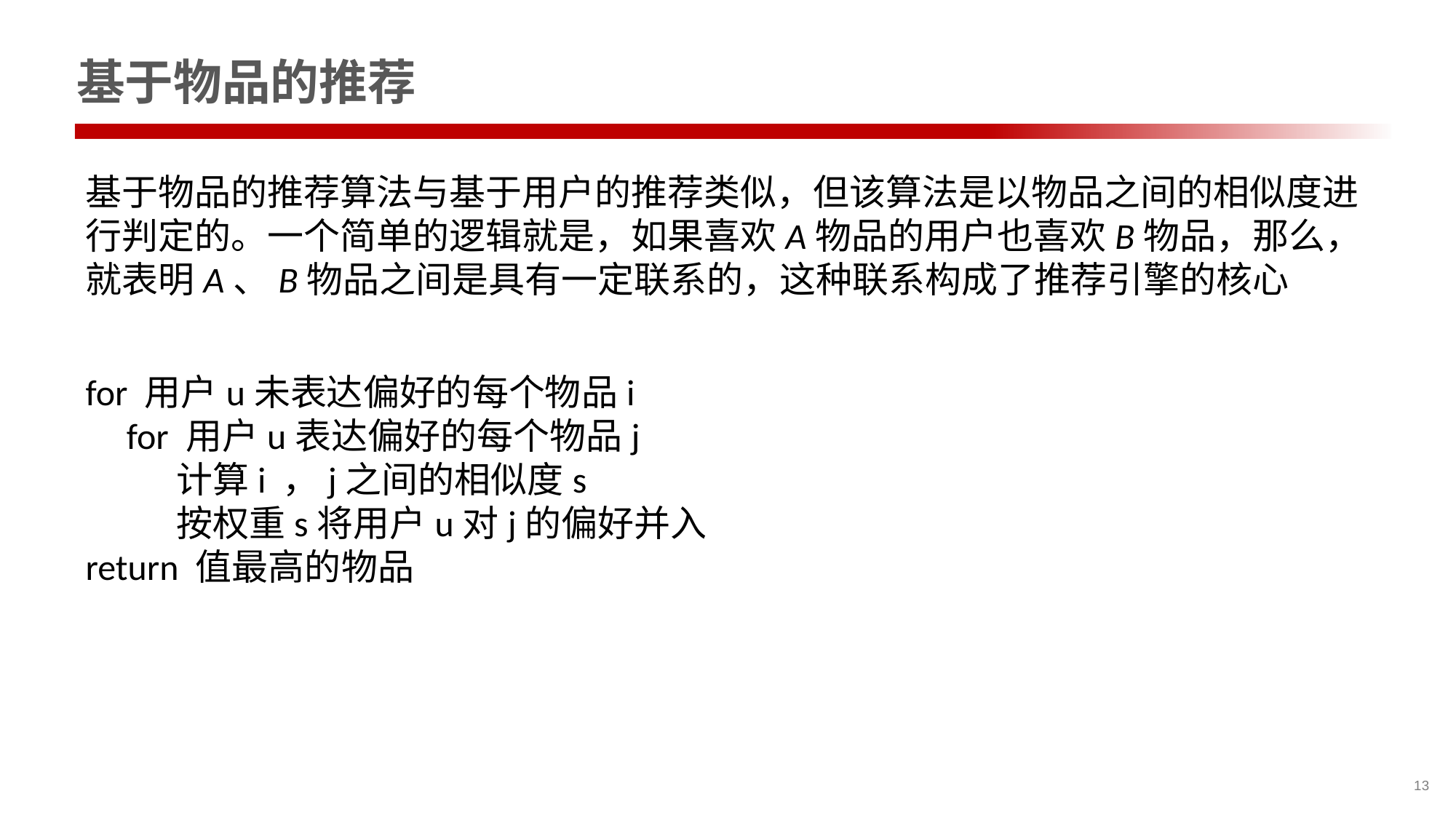

# 基于物品的推荐

基于物品的推荐算法与基于用户的推荐类似，但该算法是以物品之间的相似度进行判定的。一个简单的逻辑就是，如果喜欢A物品的用户也喜欢B物品，那么，就表明A、B物品之间是具有一定联系的，这种联系构成了推荐引擎的核心
for 用户u未表达偏好的每个物品i
     for 用户u表达偏好的每个物品j
          计算i ，j之间的相似度s
          按权重s将用户u对j的偏好并入
return 值最高的物品
13